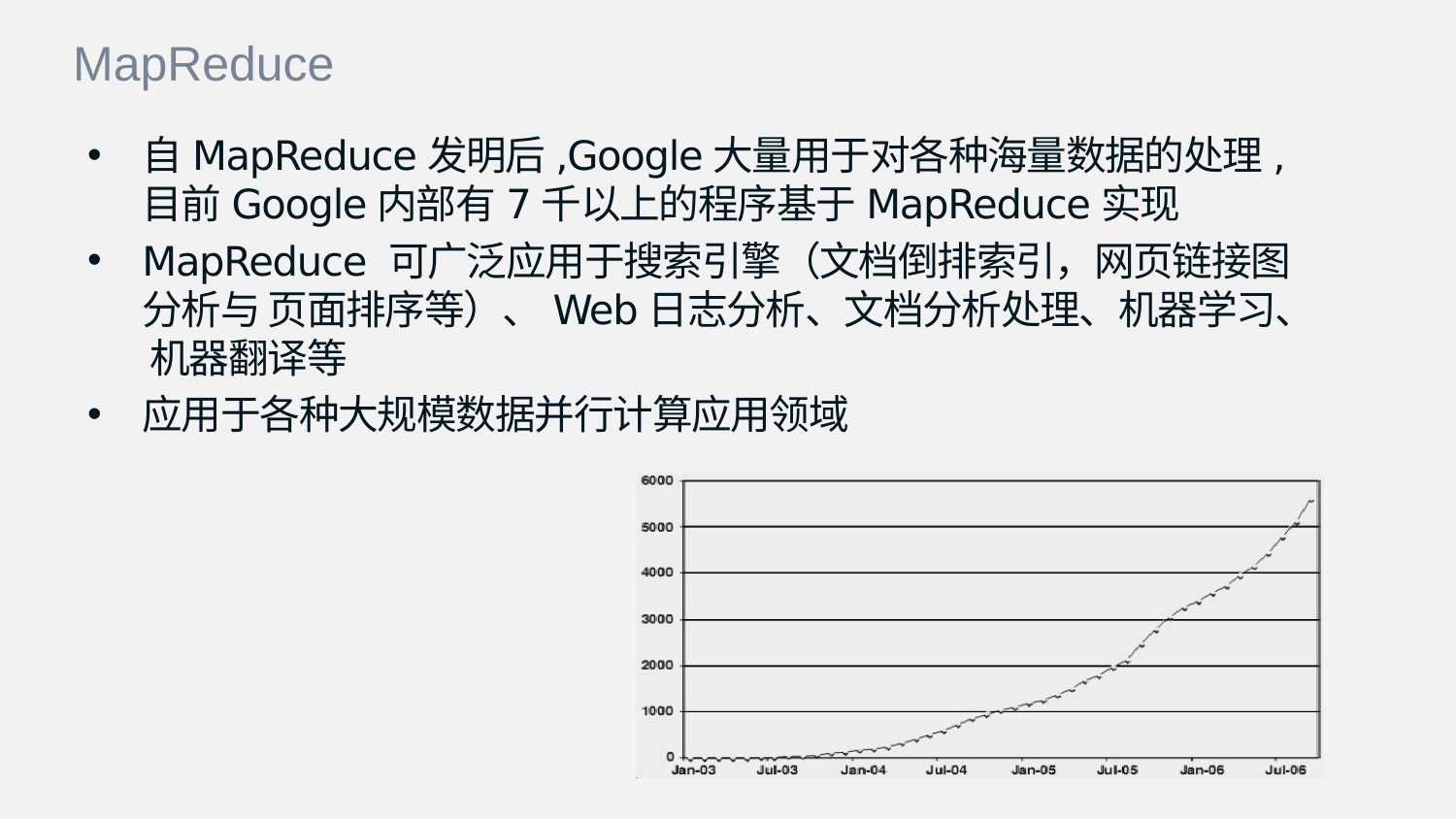

MapReduce
自MapReduce发明后,Google大量用于对各种海量数据的处理,目前Google内部有7千以上的程序基于MapReduce实现
MapReduce 可广泛应用于搜索引擎（文档倒排索引，网页链接图分析与 页面排序等）、Web日志分析、文档分析处理、机器学习、 机器翻译等
应用于各种大规模数据并行计算应用领域